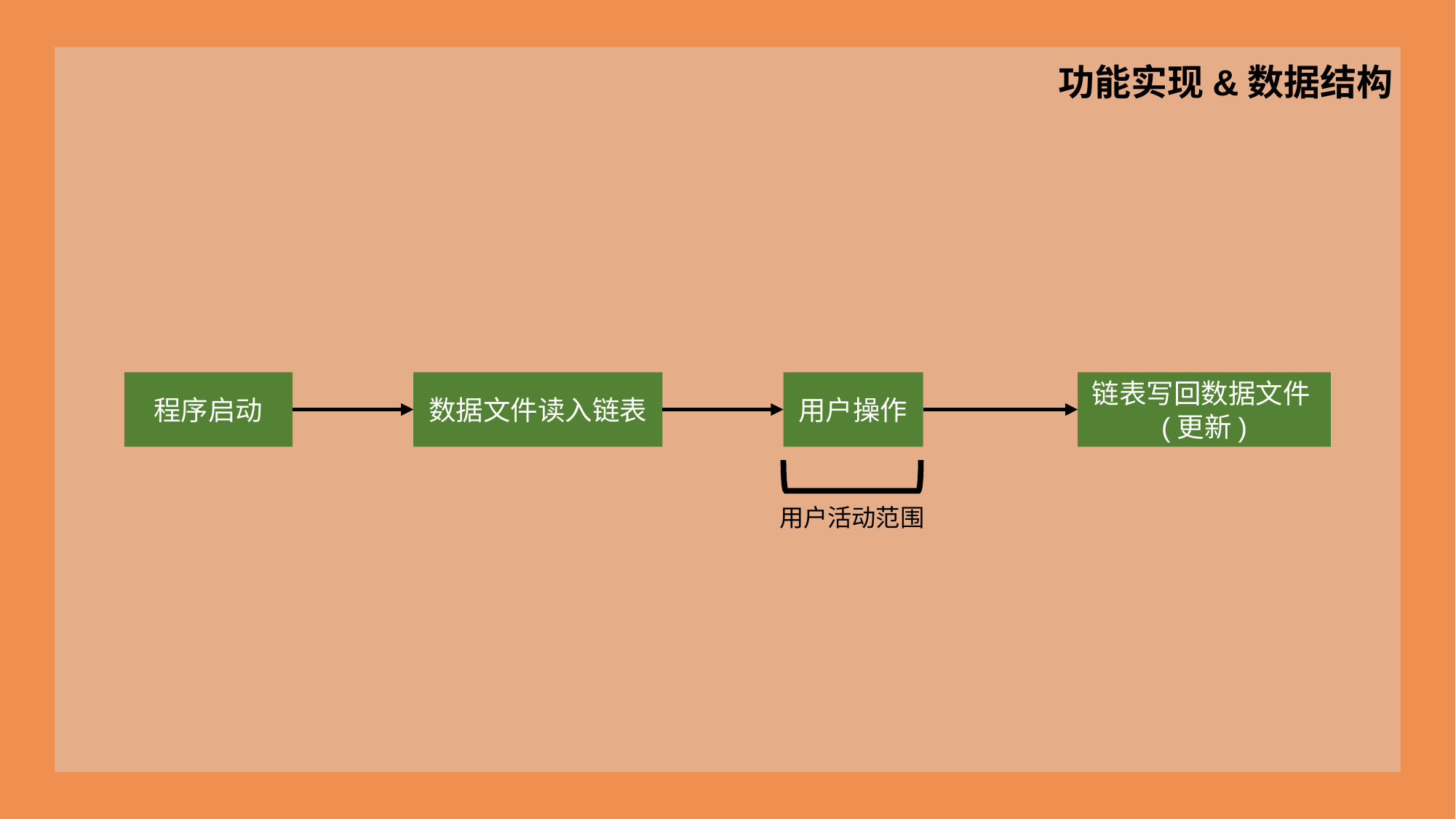

功能实现&数据结构
程序启动
数据文件读入链表
用户操作
链表写回数据文件(更新)

用户活动范围